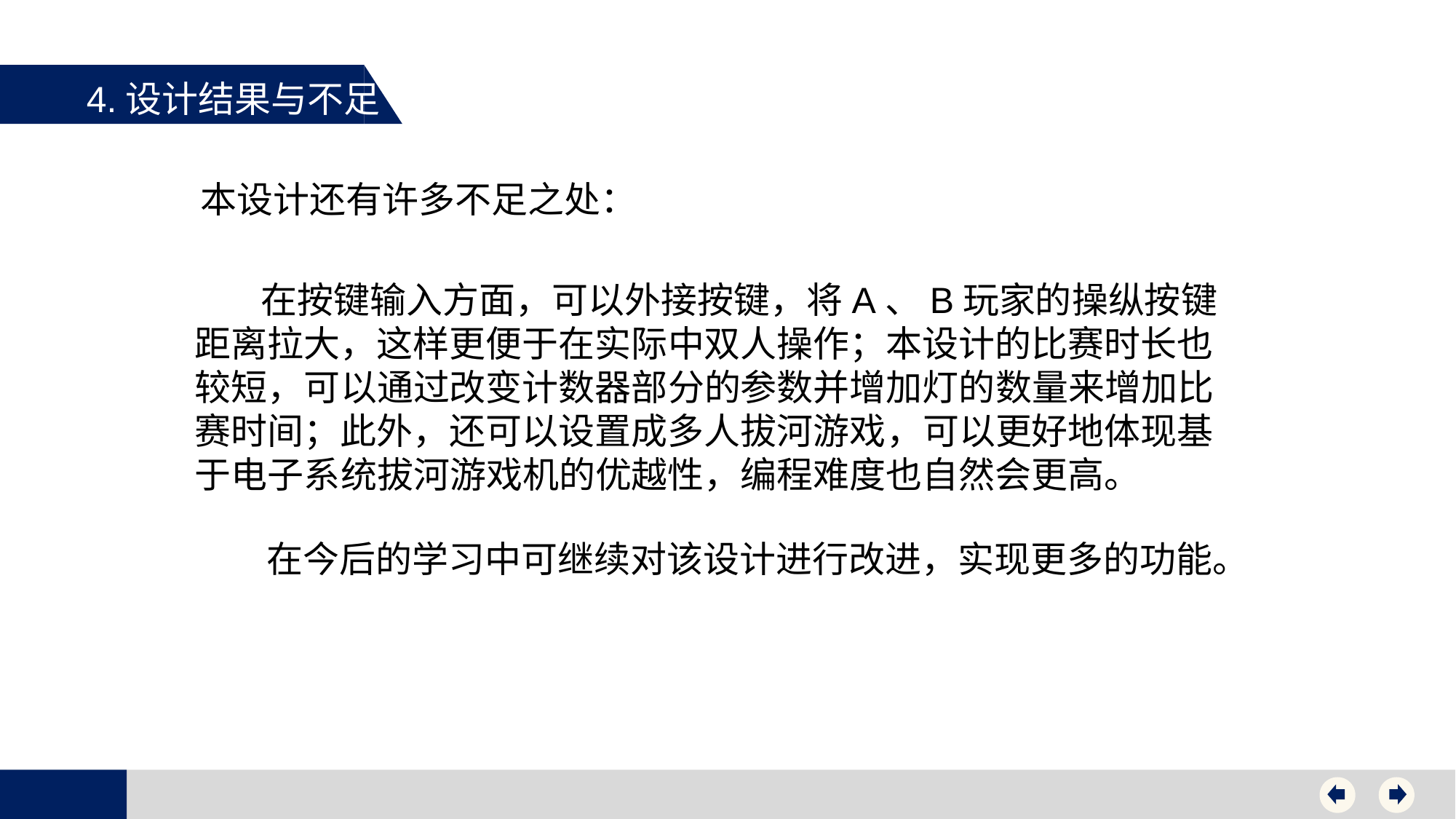

4.设计结果与不足
本设计还有许多不足之处：
       在按键输入方面，可以外接按键，将A、B玩家的操纵按键距离拉大，这样更便于在实际中双人操作；本设计的比赛时长也较短，可以通过改变计数器部分的参数并增加灯的数量来增加比赛时间；此外，还可以设置成多人拔河游戏，可以更好地体现基于电子系统拔河游戏机的优越性，编程难度也自然会更高。
       在今后的学习中可继续对该设计进行改进，实现更多的功能。